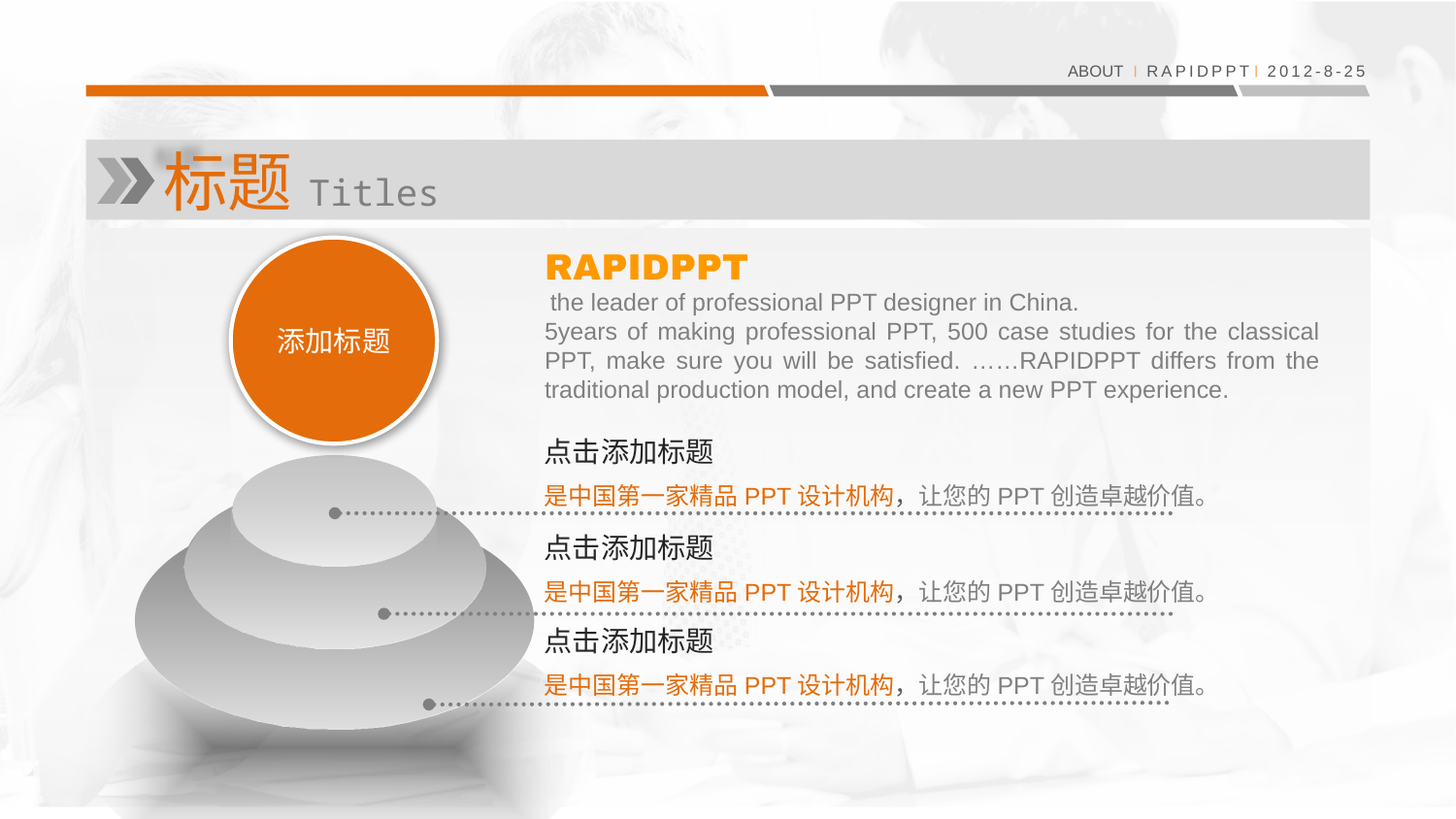

标题Titles

RAPIDPPT
 the leader of professional PPT designer in China.
5years of making professional PPT, 500 case studies for the classical PPT, make sure you will be satisfied. ……RAPIDPPT differs from the traditional production model, and create a new PPT experience.

添加标题

点击添加标题
是中国第一家精品PPT设计机构，让您的PPT创造卓越价值。

点击添加标题
是中国第一家精品PPT设计机构，让您的PPT创造卓越价值。

点击添加标题
是中国第一家精品PPT设计机构，让您的PPT创造卓越价值。